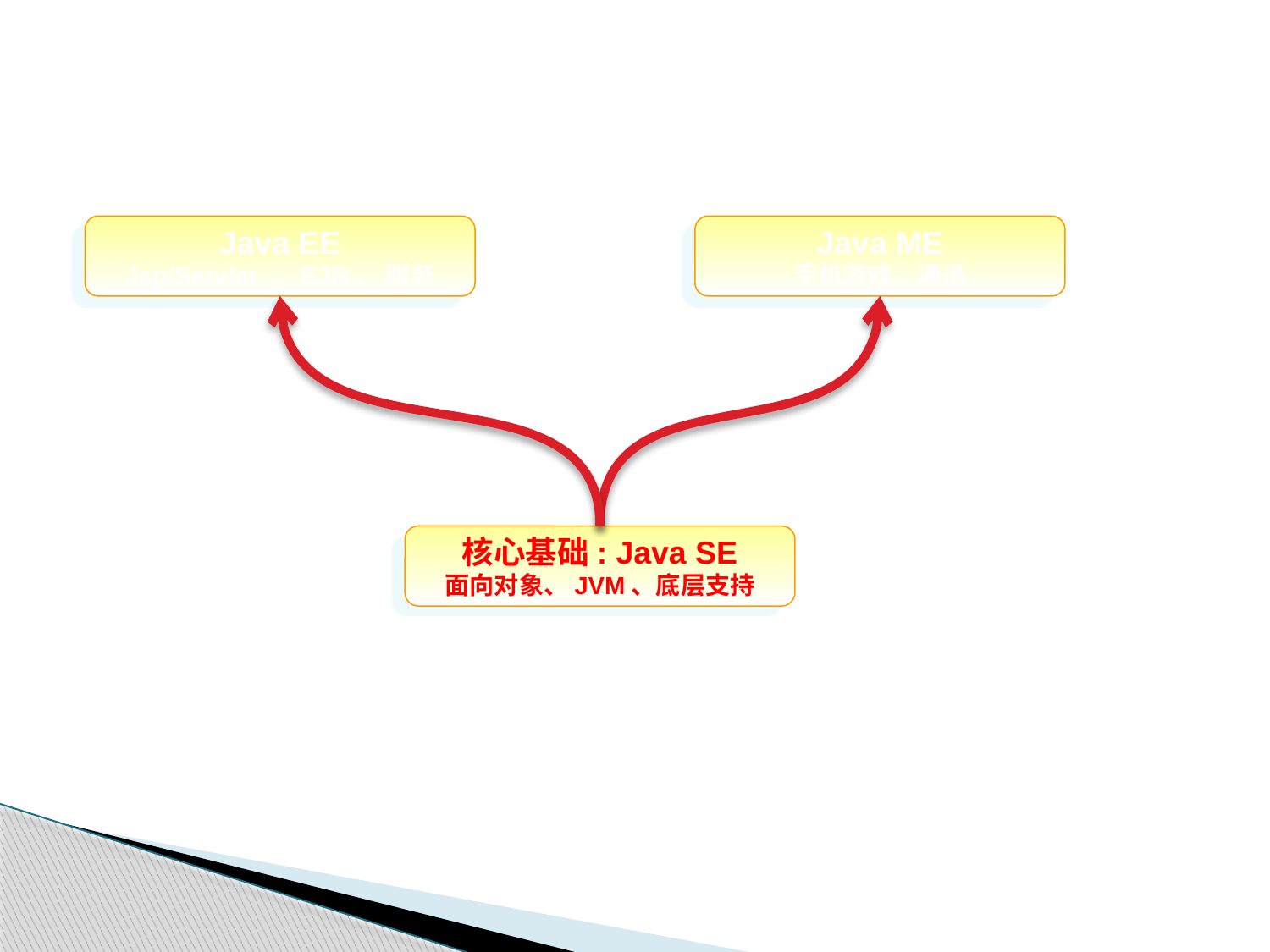

三种技术的关系

Java EE
Jsp/Servlet 、EJB、 服务
Java ME
手机游戏、通迅
核心基础: Java SE
面向对象、JVM、底层支持